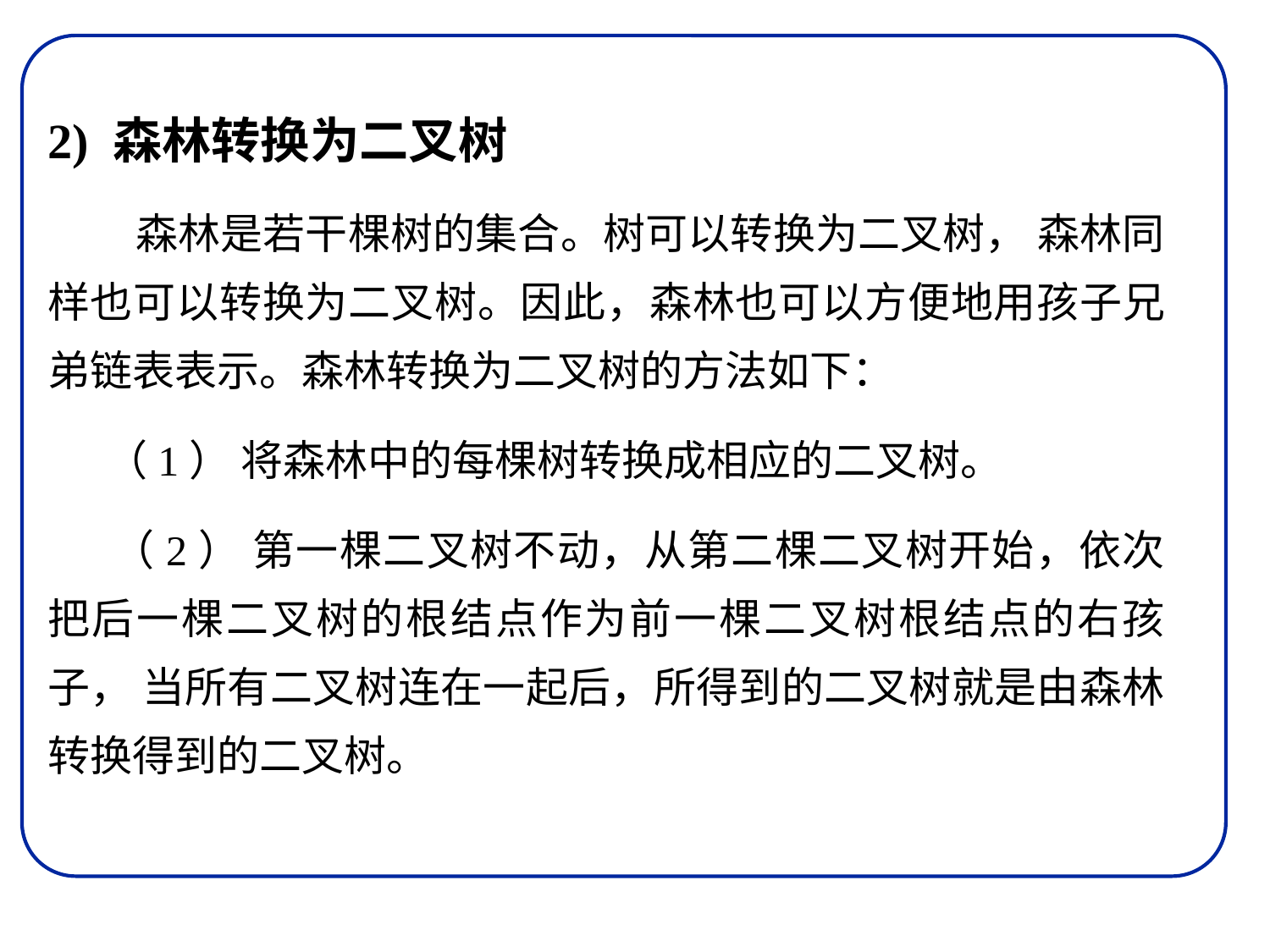

2) 森林转换为二叉树
        森林是若干棵树的集合。树可以转换为二叉树， 森林同样也可以转换为二叉树。因此，森林也可以方便地用孩子兄弟链表表示。森林转换为二叉树的方法如下：
     （1） 将森林中的每棵树转换成相应的二叉树。
     （2） 第一棵二叉树不动，从第二棵二叉树开始，依次把后一棵二叉树的根结点作为前一棵二叉树根结点的右孩子， 当所有二叉树连在一起后，所得到的二叉树就是由森林转换得到的二叉树。